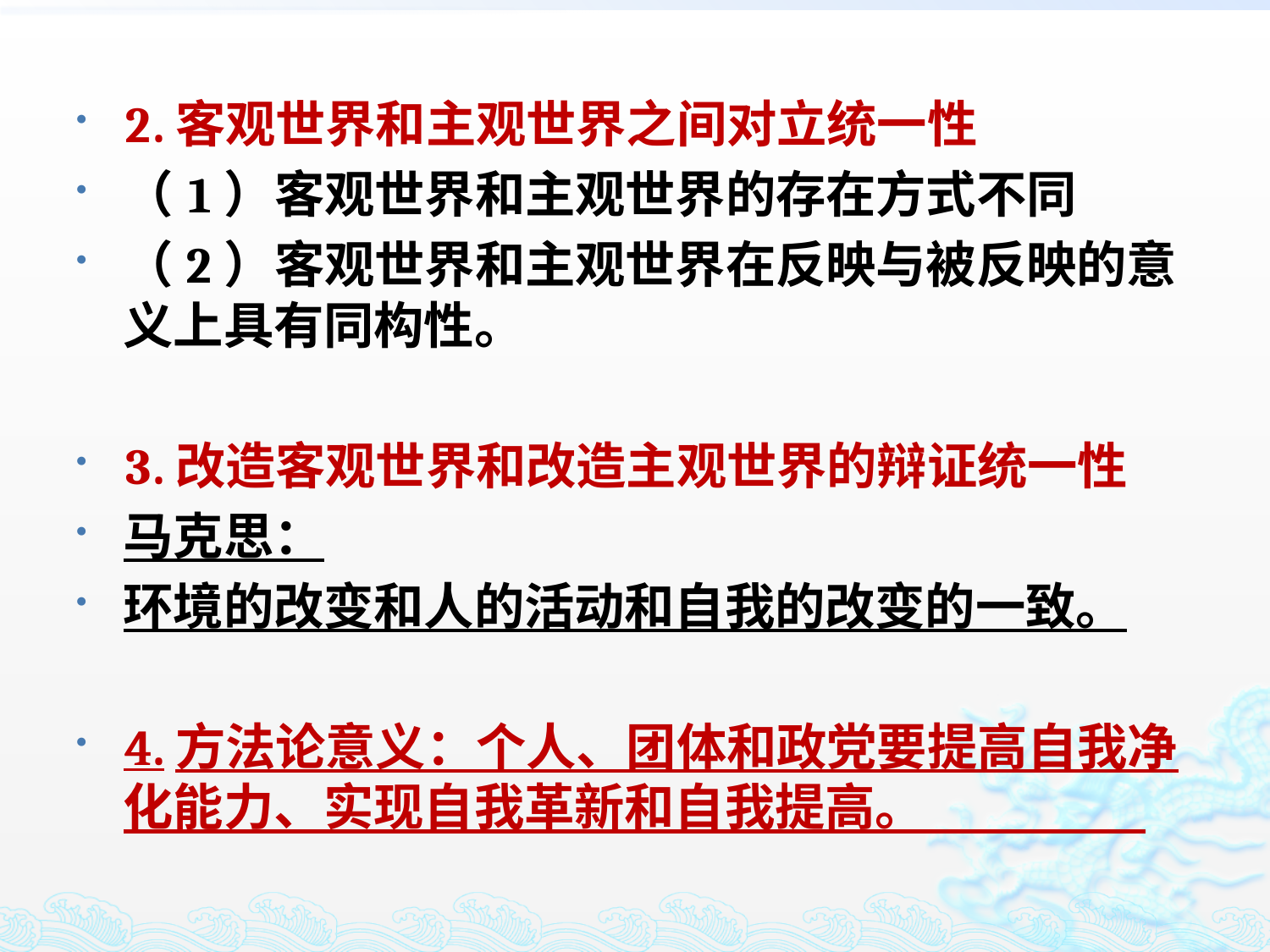

2.客观世界和主观世界之间对立统一性
（1）客观世界和主观世界的存在方式不同
（2）客观世界和主观世界在反映与被反映的意义上具有同构性。

3.改造客观世界和改造主观世界的辩证统一性
马克思：
环境的改变和人的活动和自我的改变的一致。

4.方法论意义：个人、团体和政党要提高自我净化能力、实现自我革新和自我提高。